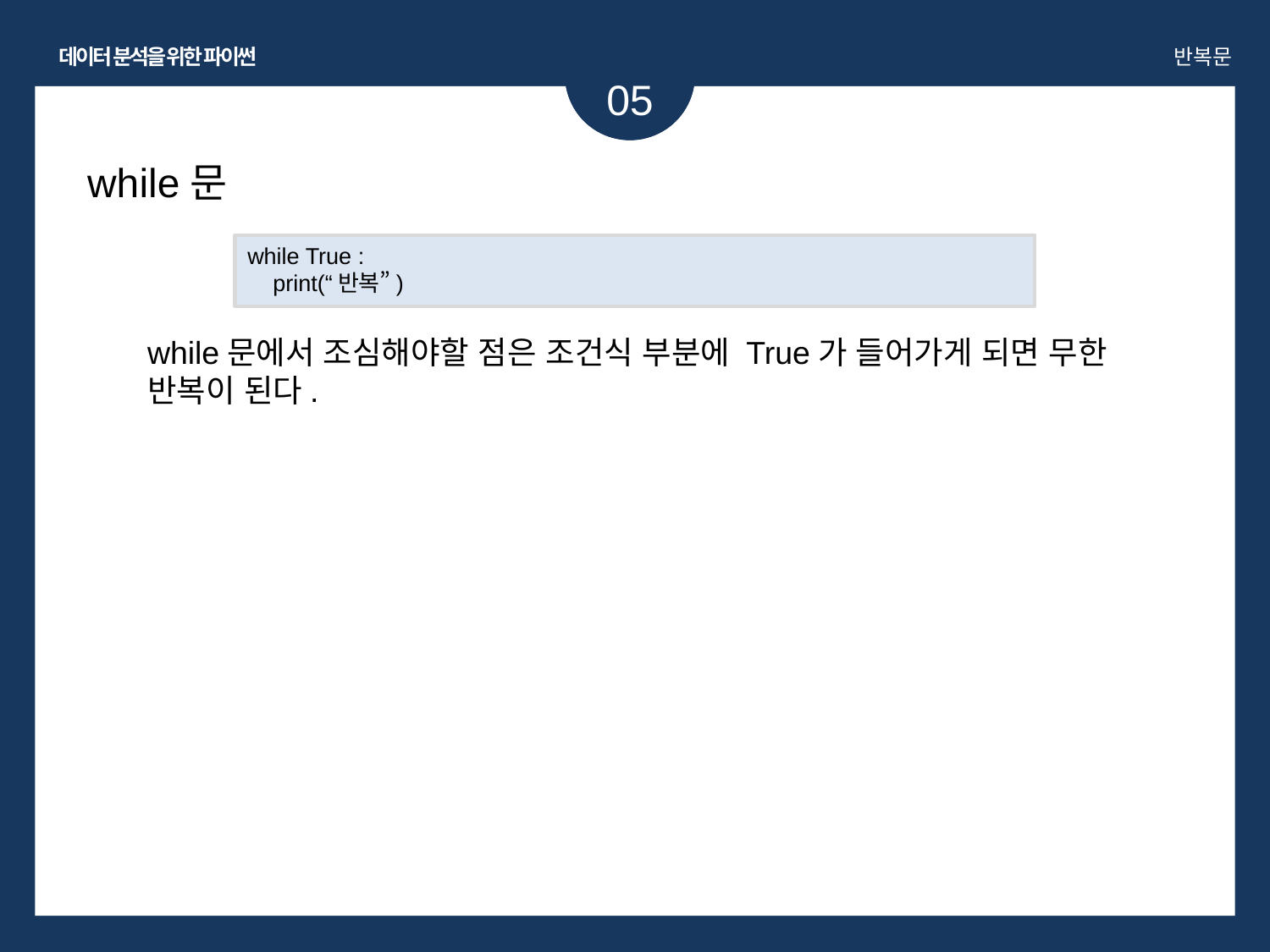

데이터 분석을 위한 파이썬
반복문
05
while문
while True :
    print(“반복”)

while문에서 조심해야할 점은 조건식 부분에 True가 들어가게 되면 무한 반복이 된다.